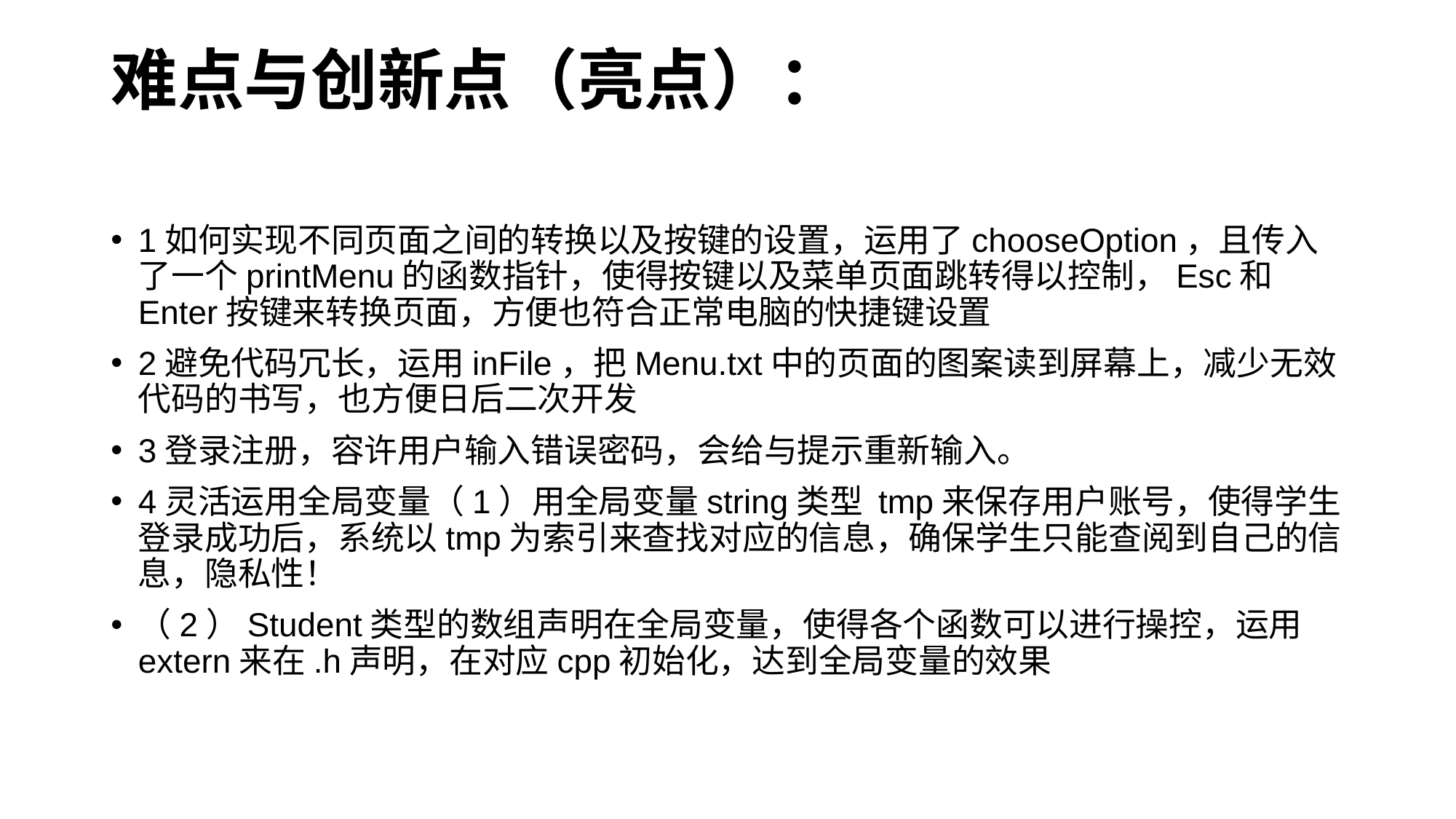

# 难点与创新点（亮点）：
1如何实现不同页面之间的转换以及按键的设置，运用了chooseOption，且传入了一个printMenu的函数指针，使得按键以及菜单页面跳转得以控制，Esc和Enter按键来转换页面，方便也符合正常电脑的快捷键设置
2避免代码冗长，运用inFile，把Menu.txt中的页面的图案读到屏幕上，减少无效代码的书写，也方便日后二次开发
3登录注册，容许用户输入错误密码，会给与提示重新输入。
4灵活运用全局变量（1）用全局变量string类型 tmp来保存用户账号，使得学生登录成功后，系统以tmp为索引来查找对应的信息，确保学生只能查阅到自己的信息，隐私性！
（2）Student类型的数组声明在全局变量，使得各个函数可以进行操控，运用extern来在.h声明，在对应cpp初始化，达到全局变量的效果